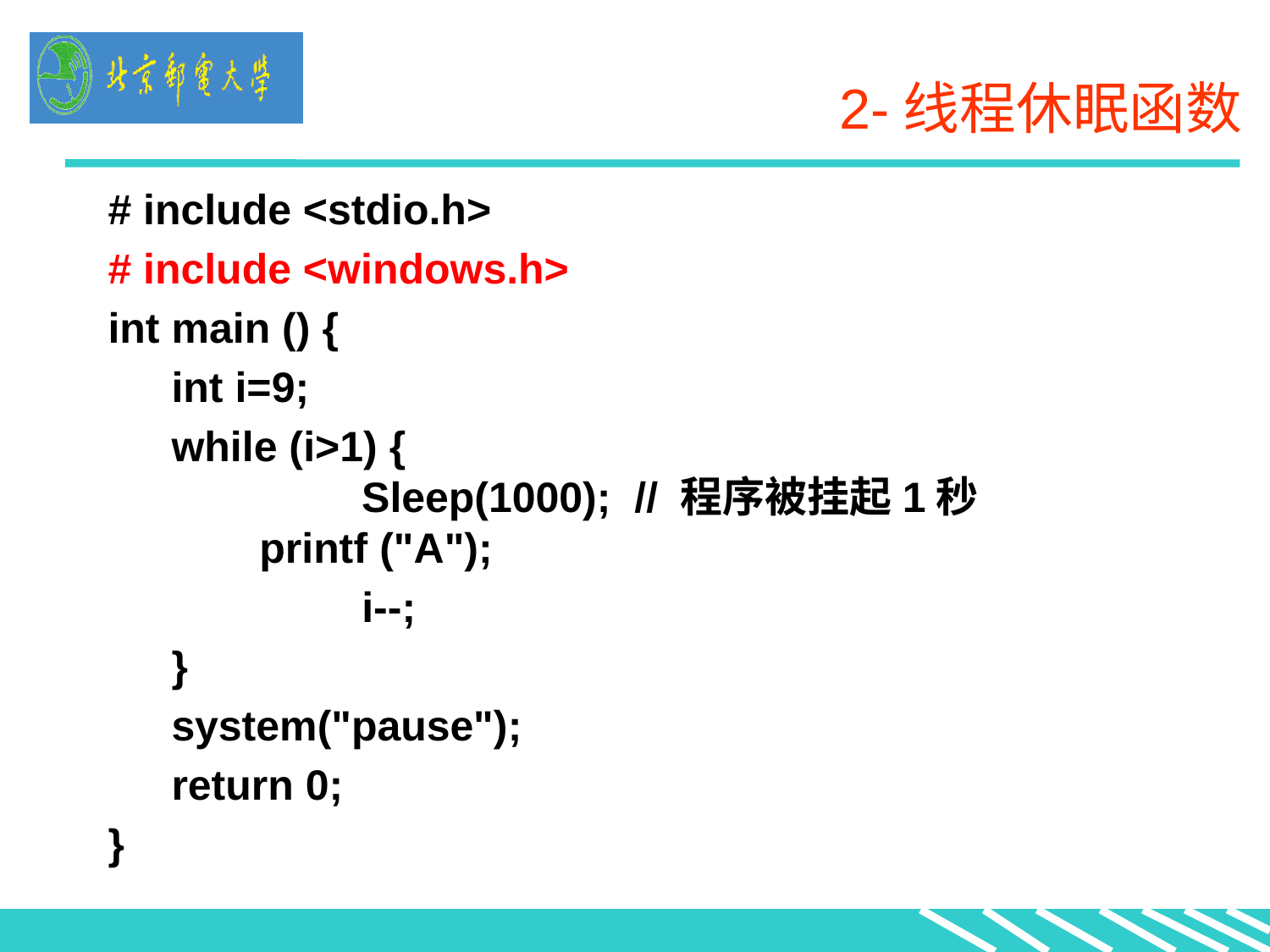

# 2-线程休眠函数
# include <stdio.h>
# include <windows.h>
int main () {
int i=9;
while (i>1) {
	  Sleep(1000);  // 程序被挂起1秒
    printf ("A");
		  i--;
}
system("pause");
return 0;
}